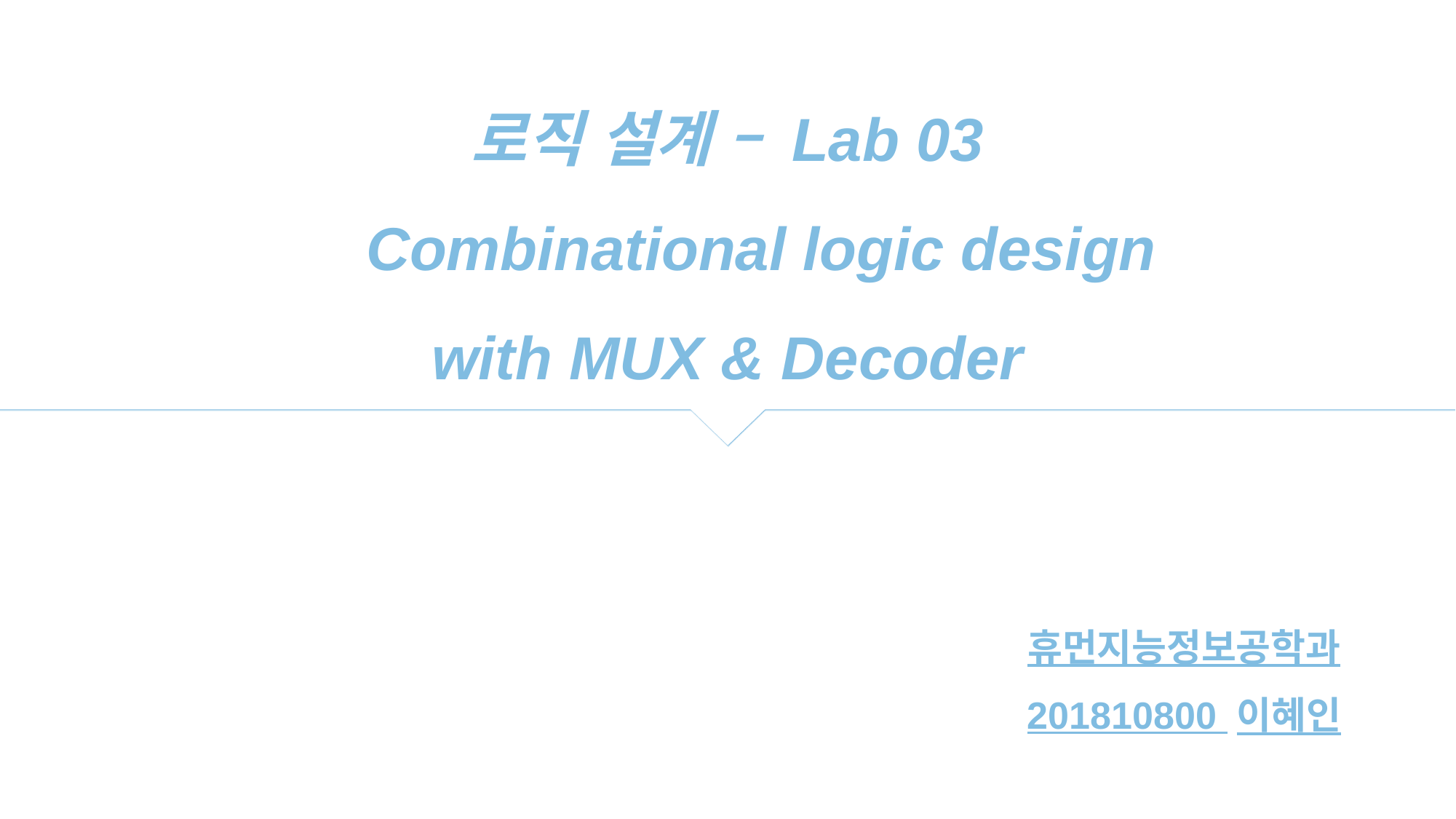

로직 설계 – Lab 03
    Combinational logic design with MUX & Decoder
휴먼지능정보공학과 201810800 이혜인